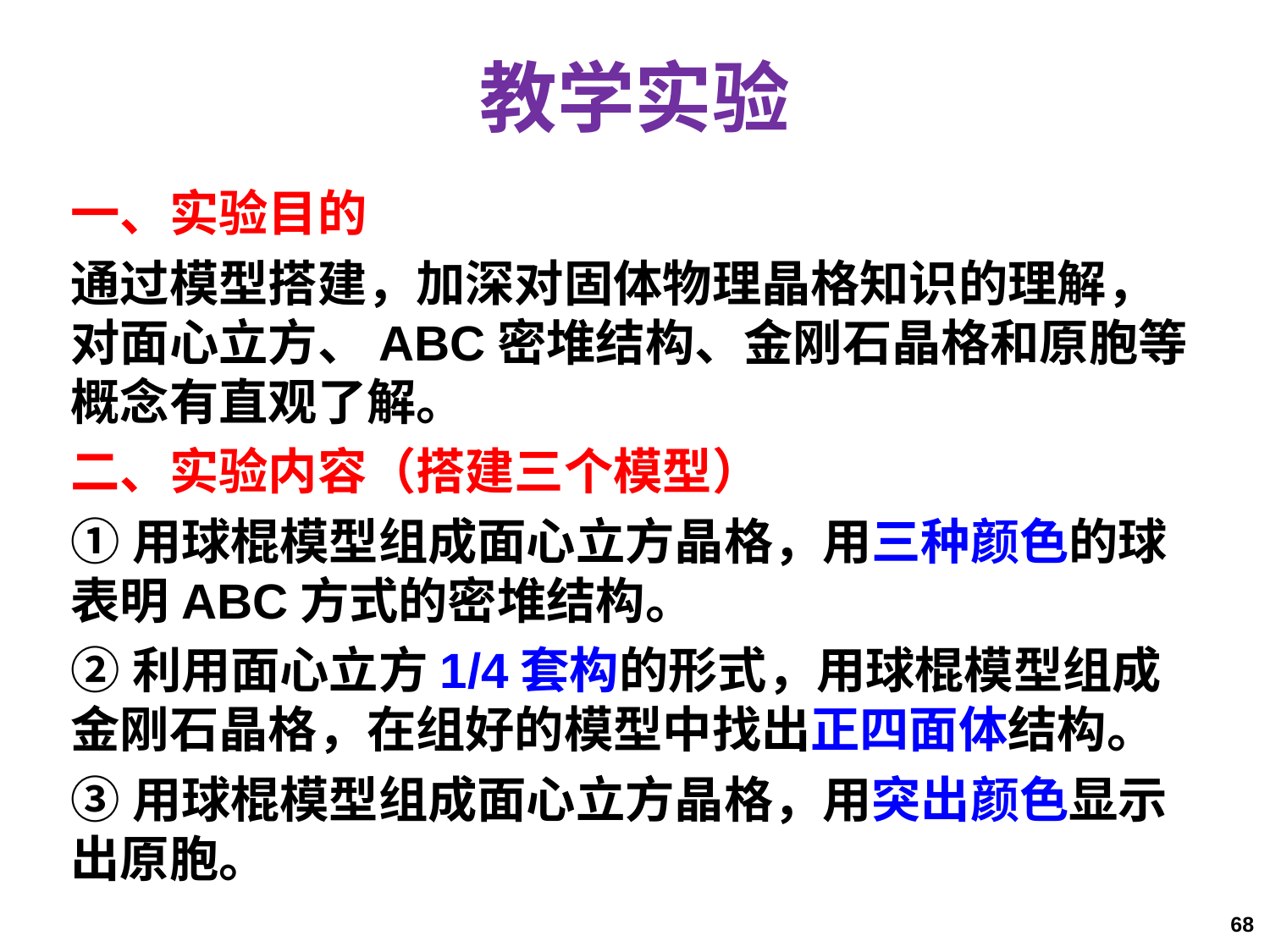

# 教学实验
一、实验目的
通过模型搭建，加深对固体物理晶格知识的理解，对面心立方、ABC密堆结构、金刚石晶格和原胞等概念有直观了解。
二、实验内容（搭建三个模型）
①用球棍模型组成面心立方晶格，用三种颜色的球表明ABC方式的密堆结构。
②利用面心立方1/4套构的形式，用球棍模型组成金刚石晶格，在组好的模型中找出正四面体结构。
③用球棍模型组成面心立方晶格，用突出颜色显示出原胞。
68